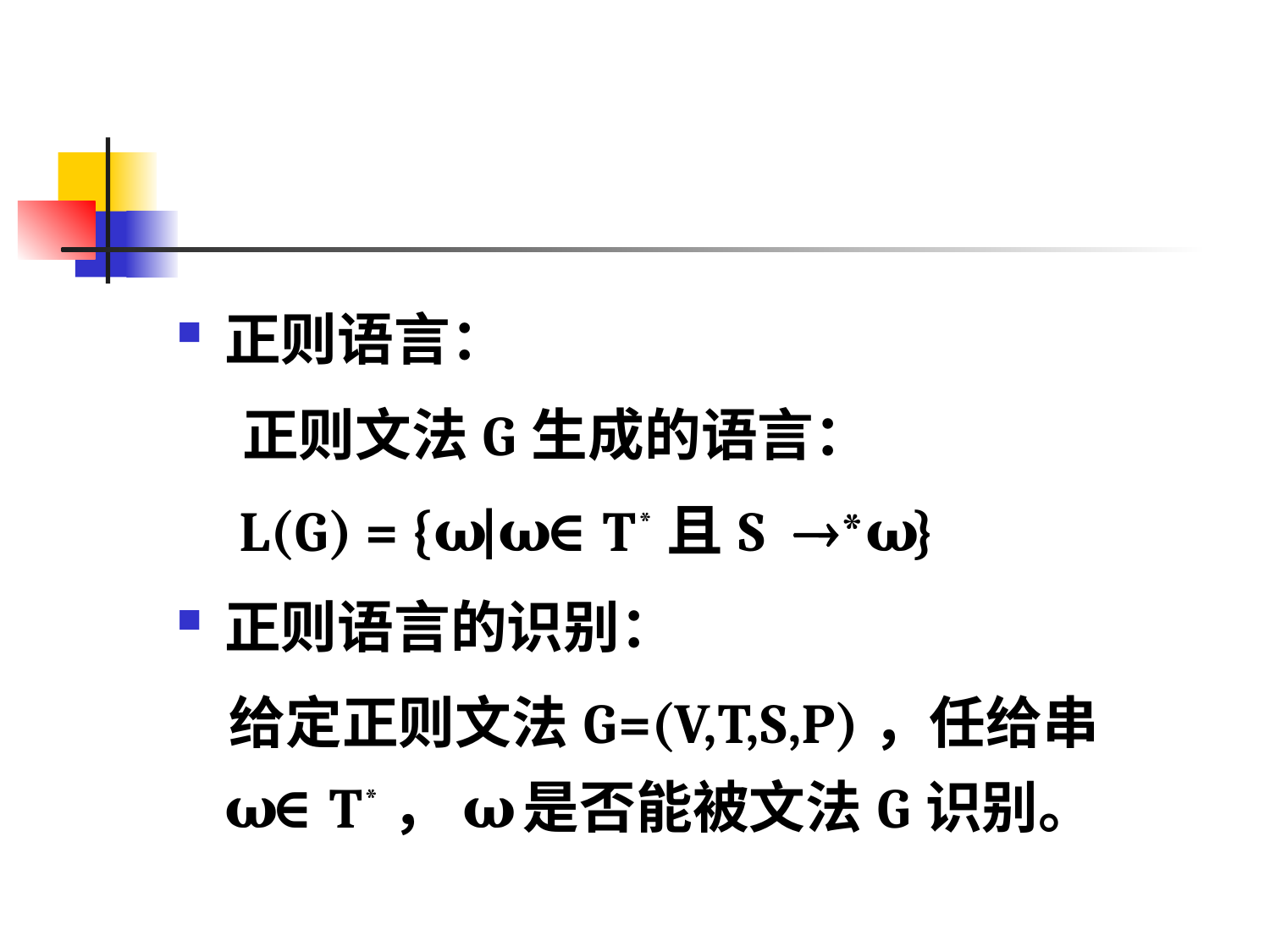

#
正则语言：
    正则文法G生成的语言：
     L(G) = {ω|ω∈T*且S →*ω}
正则语言的识别：
   给定正则文法G=(V,T,S,P)，任给串ω∈T*，ω是否能被文法G识别。